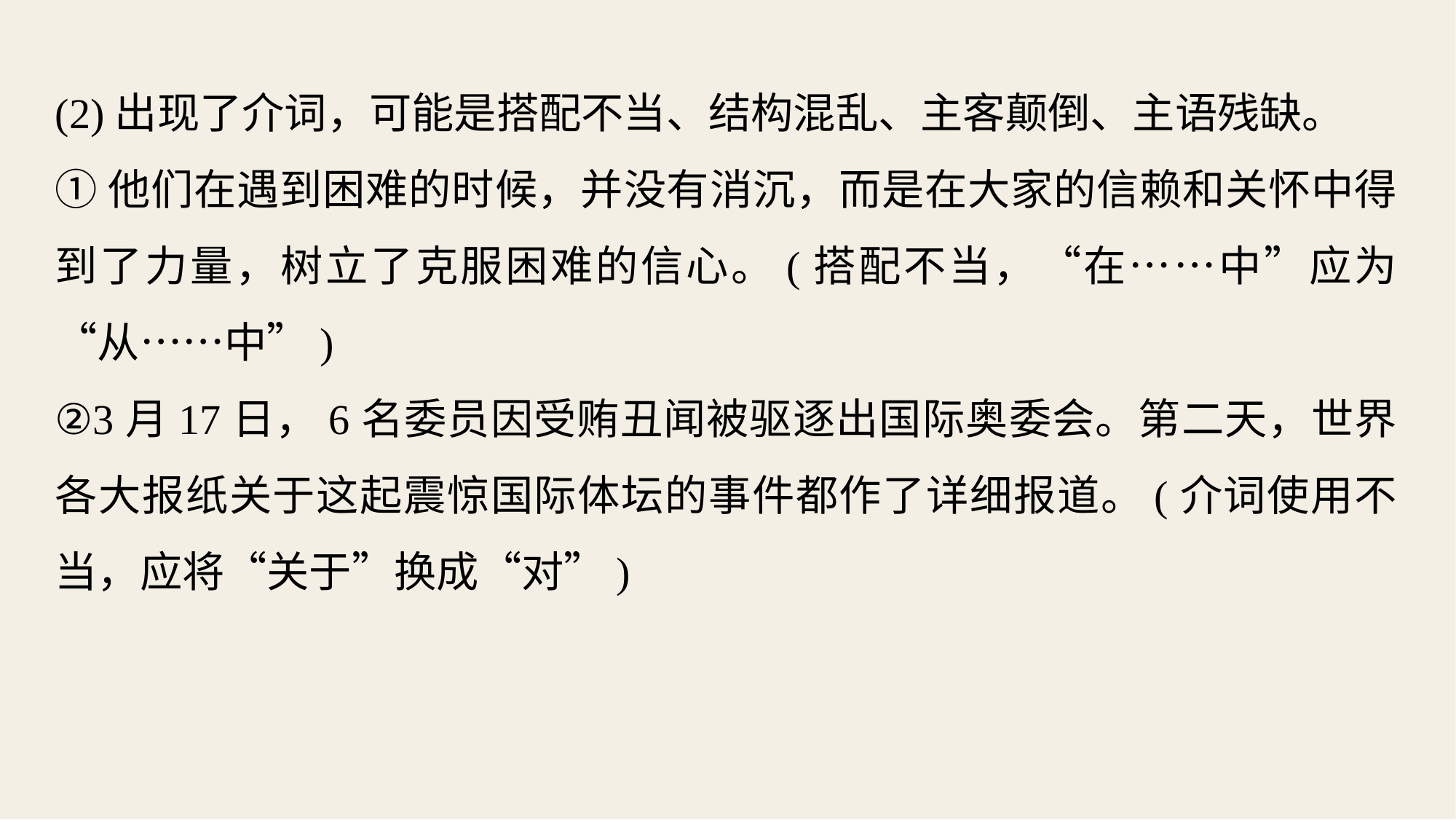

(2)出现了介词，可能是搭配不当、结构混乱、主客颠倒、主语残缺。
①他们在遇到困难的时候，并没有消沉，而是在大家的信赖和关怀中得到了力量，树立了克服困难的信心。(搭配不当，“在……中”应为“从……中”)
②3月17日，6名委员因受贿丑闻被驱逐出国际奥委会。第二天，世界各大报纸关于这起震惊国际体坛的事件都作了详细报道。(介词使用不当，应将“关于”换成“对”)